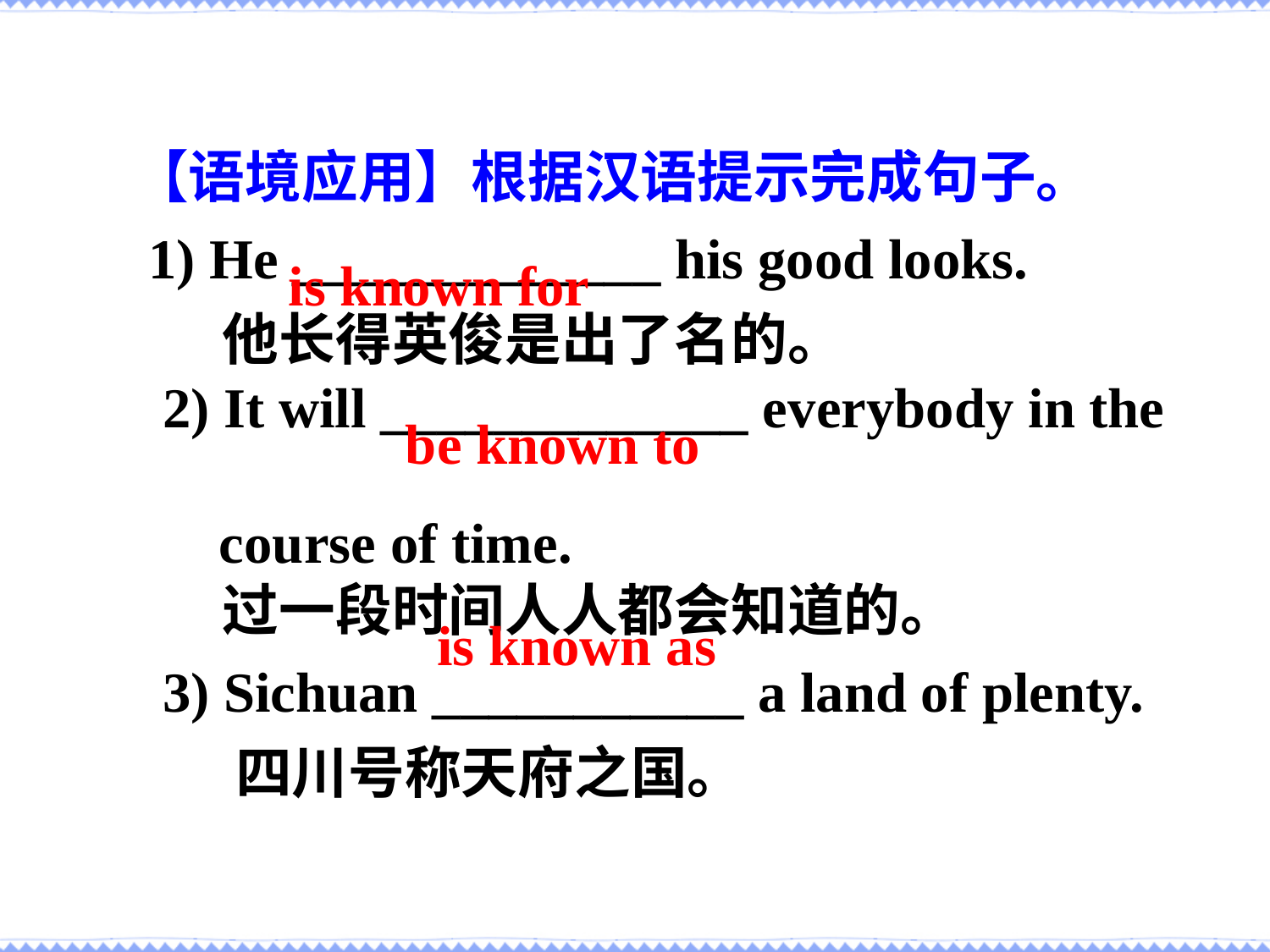

【语境应用】根据汉语提示完成句子。
   1) He _____________ his good looks.
        他长得英俊是出了名的。
    2) It will _____________ everybody in the
        course of time.
        过一段时间人人都会知道的。
    3) Sichuan ___________ a land of plenty.
         四川号称天府之国。
is known for
be known to
is known as